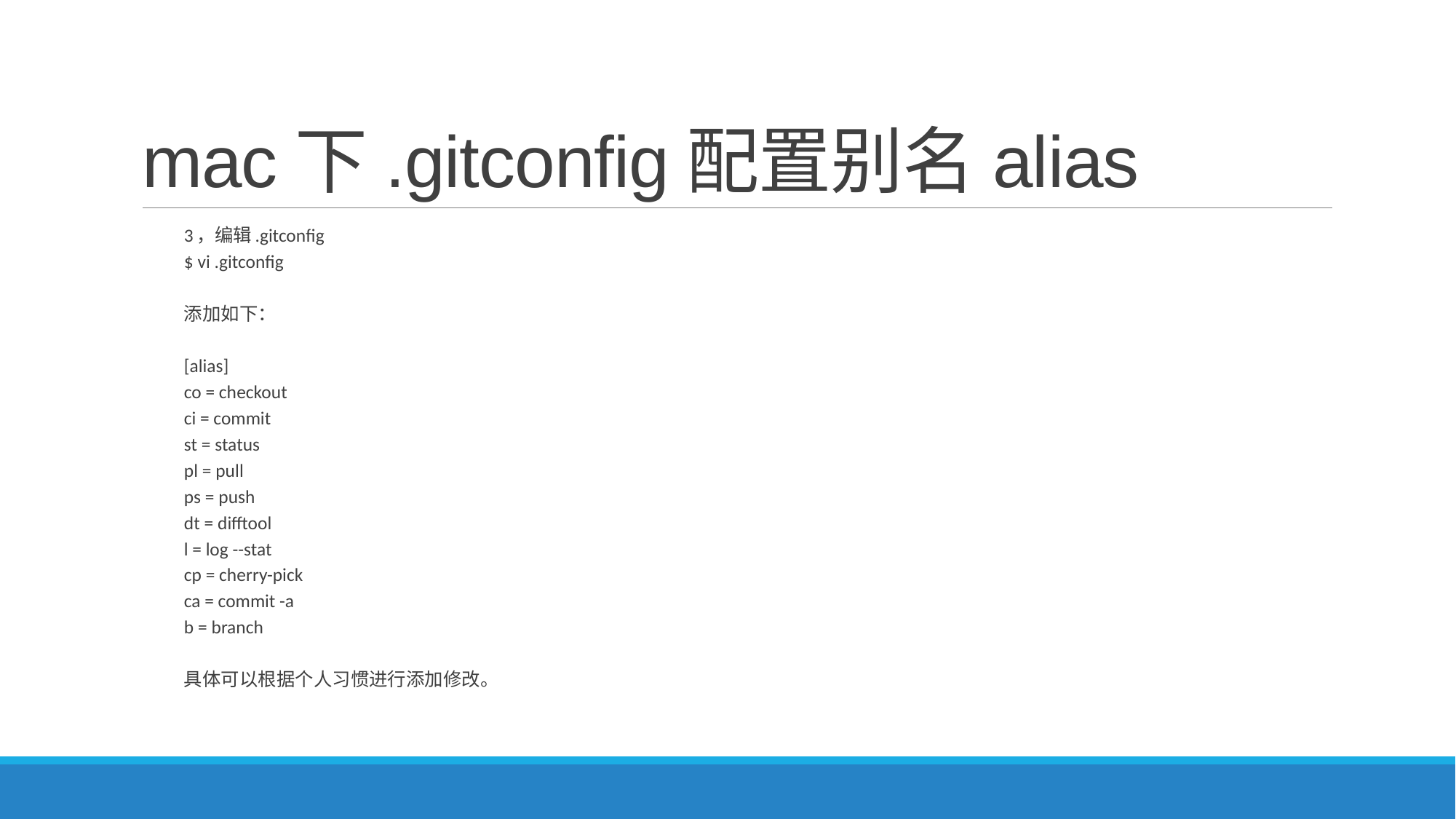

# mac下.gitconfig配置别名alias
3，编辑.gitconfig
$ vi .gitconfig

添加如下：

[alias]
co = checkout
ci = commit
st = status
pl = pull
ps = push
dt = difftool
l = log --stat
cp = cherry-pick
ca = commit -a
b = branch

具体可以根据个人习惯进行添加修改。